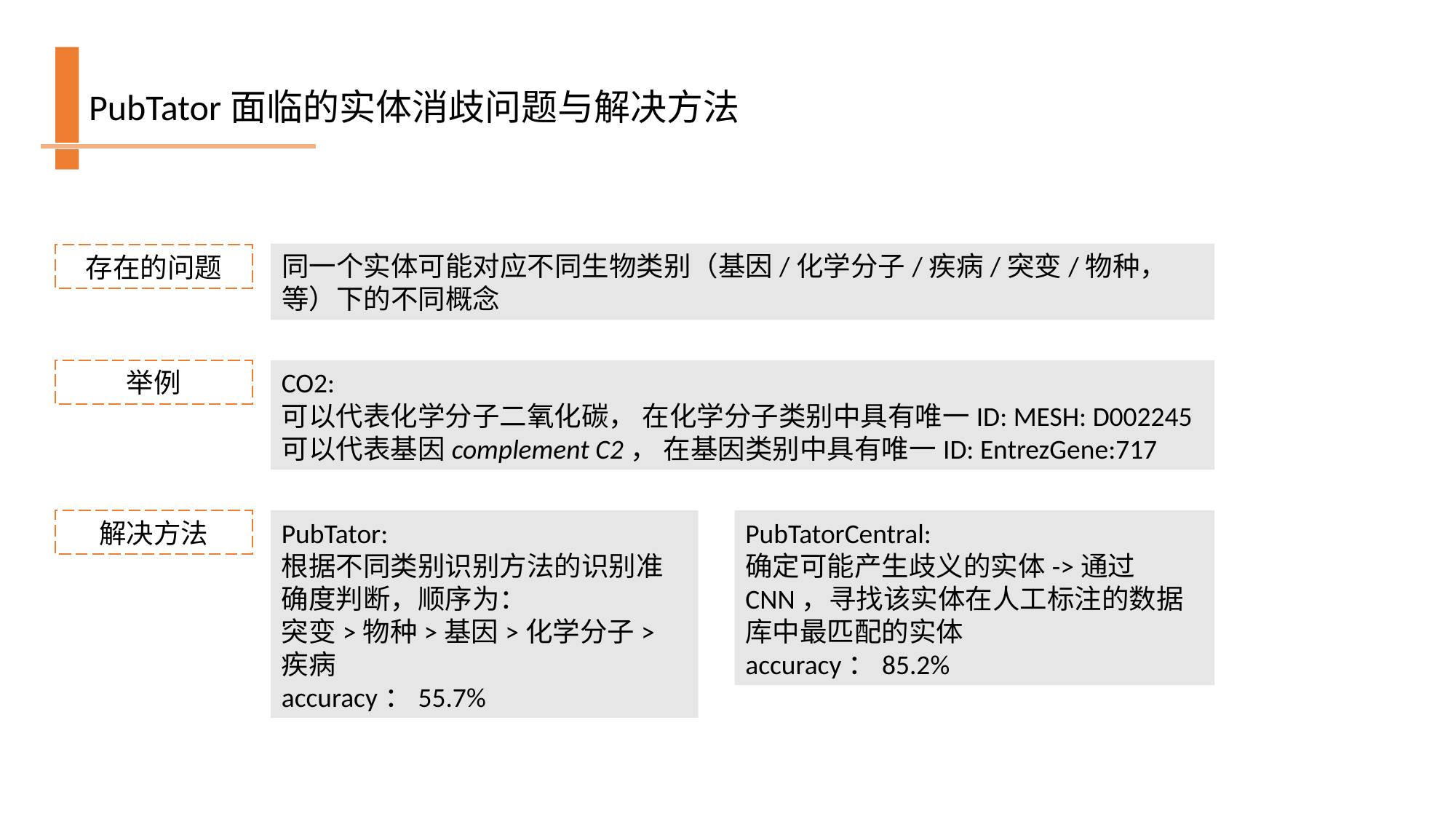

PubTator面临的实体消歧问题与解决方法

同一个实体可能对应不同生物类别（基因/化学分子/疾病/突变/物种，等）下的不同概念
存在的问题
举例
CO2:
可以代表化学分子二氧化碳， 在化学分子类别中具有唯一ID: MESH: D002245
可以代表基因complement C2， 在基因类别中具有唯一ID: EntrezGene:717
PubTator:
根据不同类别识别方法的识别准确度判断，顺序为：
突变>物种>基因>化学分子>疾病
accuracy：55.7%
PubTatorCentral:
确定可能产生歧义的实体->通过CNN，寻找该实体在人工标注的数据库中最匹配的实体
accuracy：85.2%
解决方法